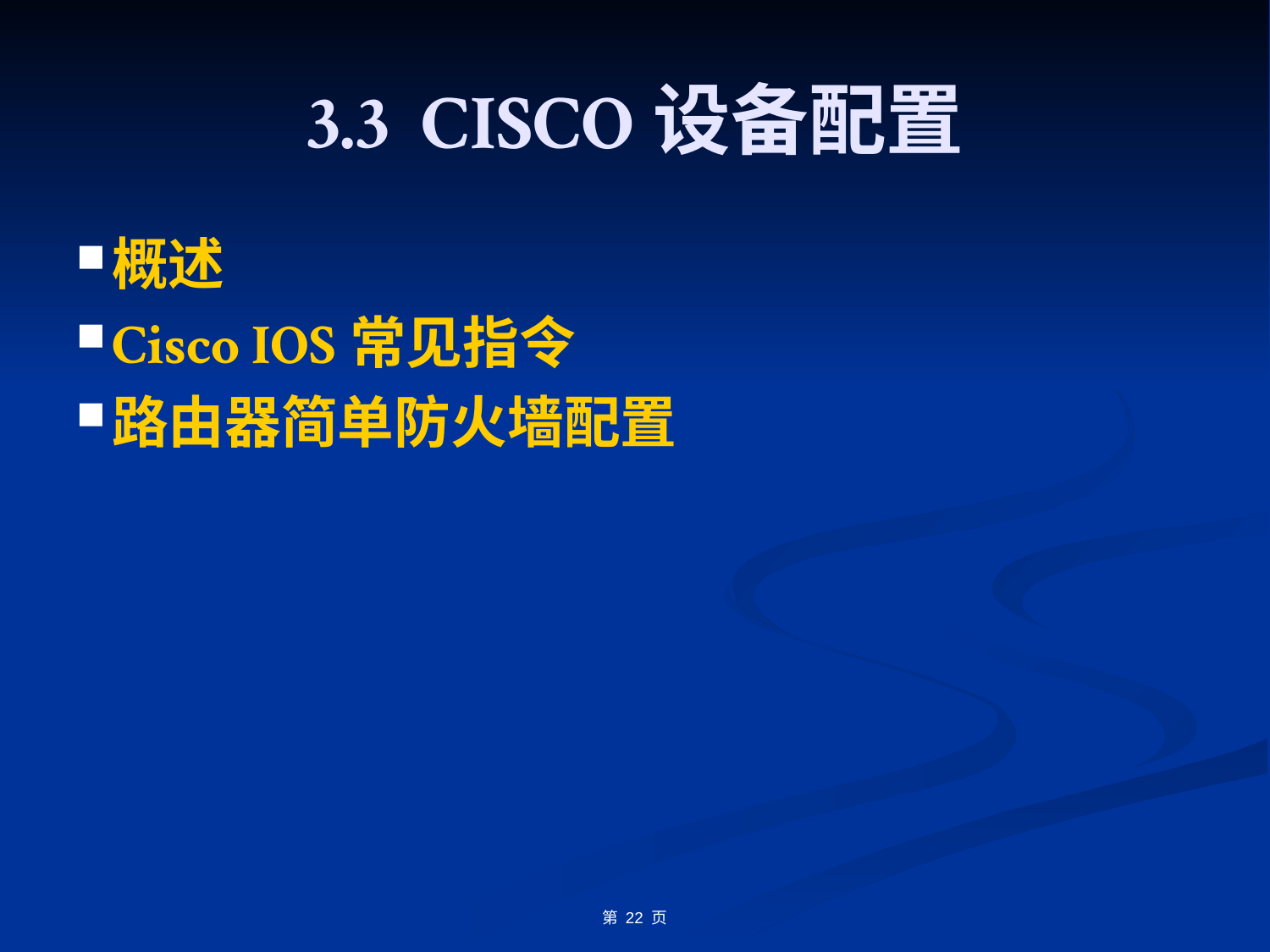

# 3.3  CISCO设备配置
概述
Cisco IOS常见指令
路由器简单防火墙配置

第 22 页